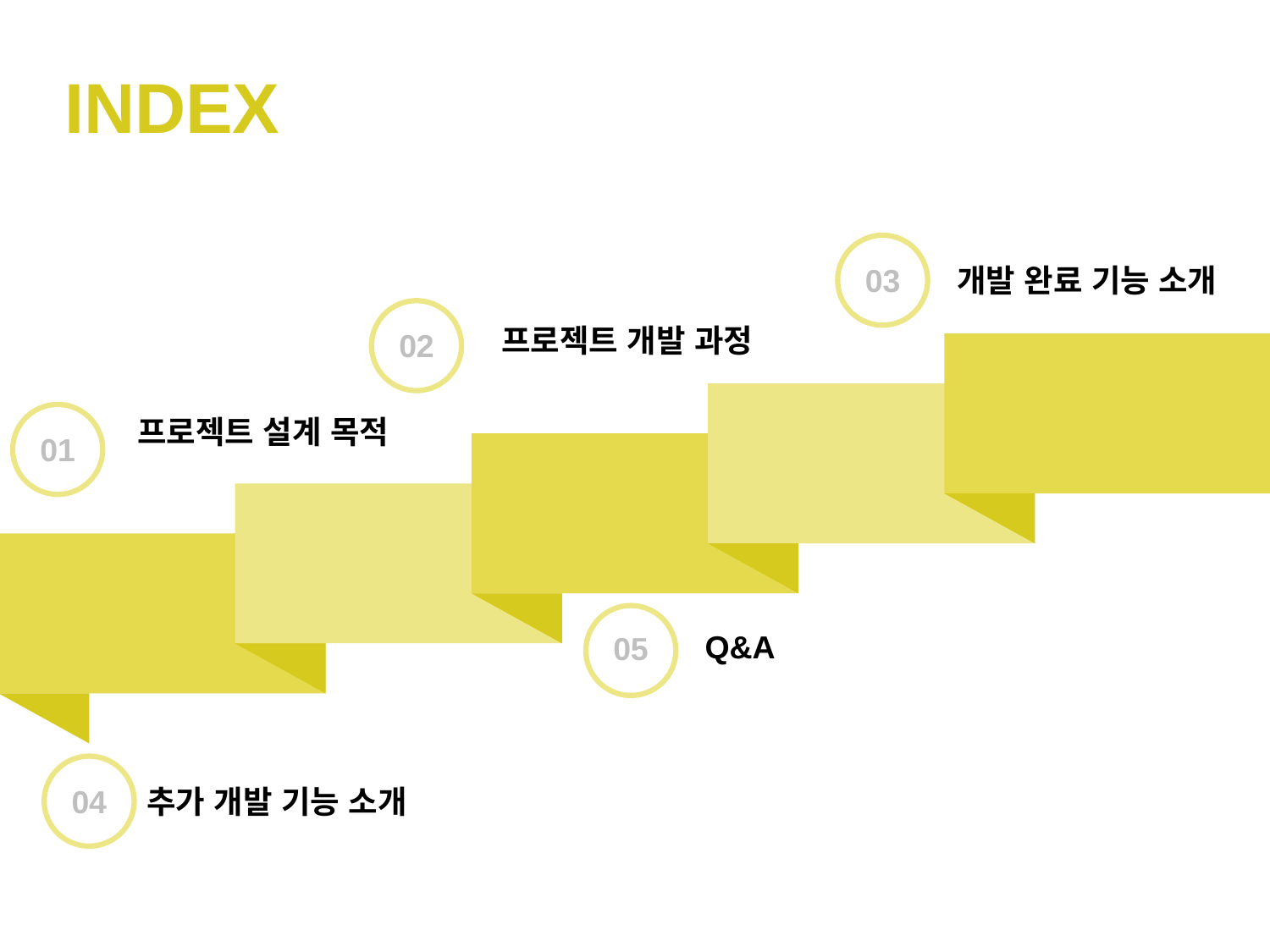

INDEX

03
개발 완료 기능 소개

02
프로젝트 개발 과정

01
프로젝트 설계 목적

05
Q&A

04
추가 개발 기능 소개